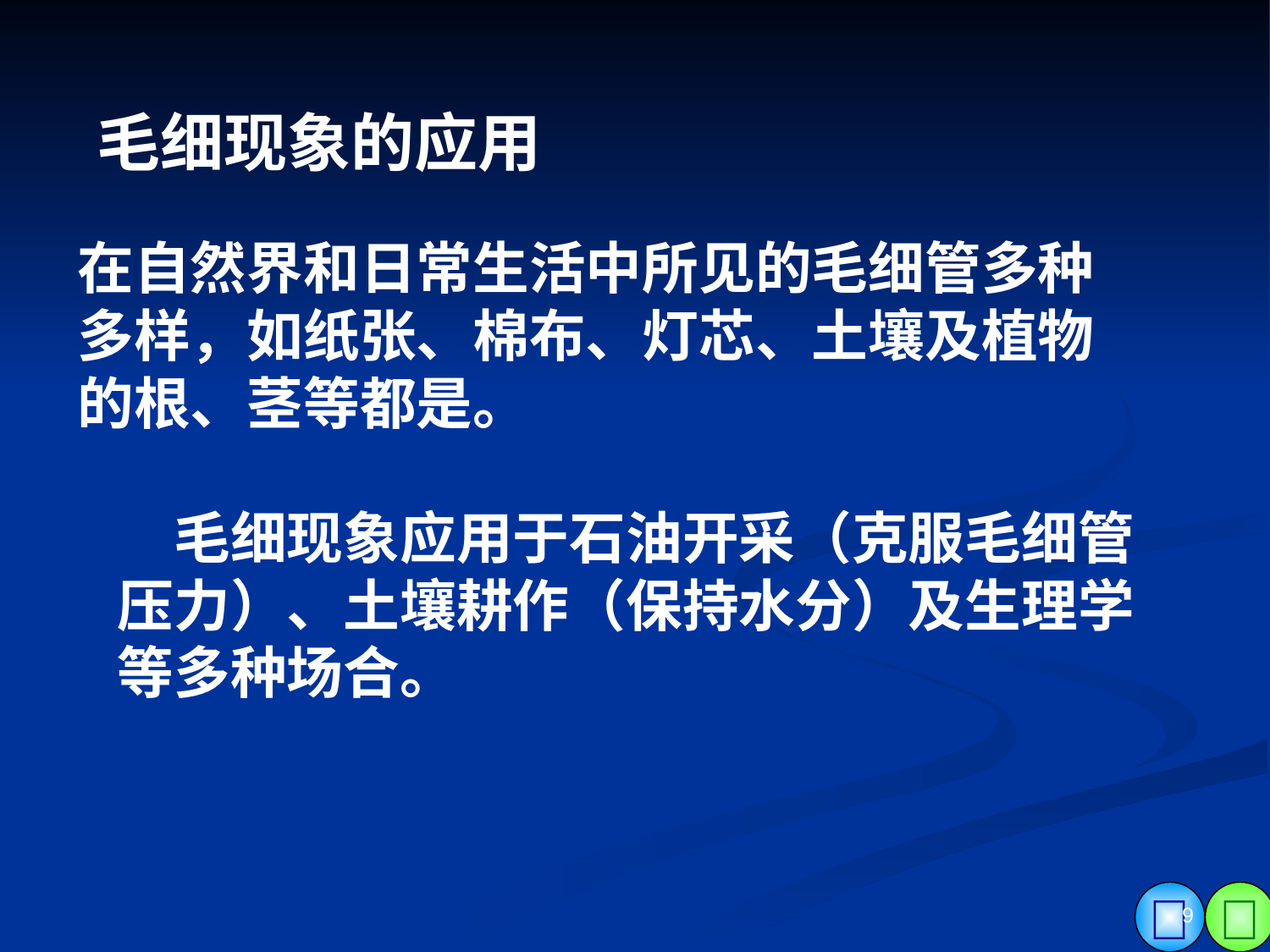

毛细现象的应用
在自然界和日常生活中所见的毛细管多种多样，如纸张、棉布、灯芯、土壤及植物的根、茎等都是。
　毛细现象应用于石油开采（克服毛细管压力）、土壤耕作（保持水分）及生理学等多种场合。
9